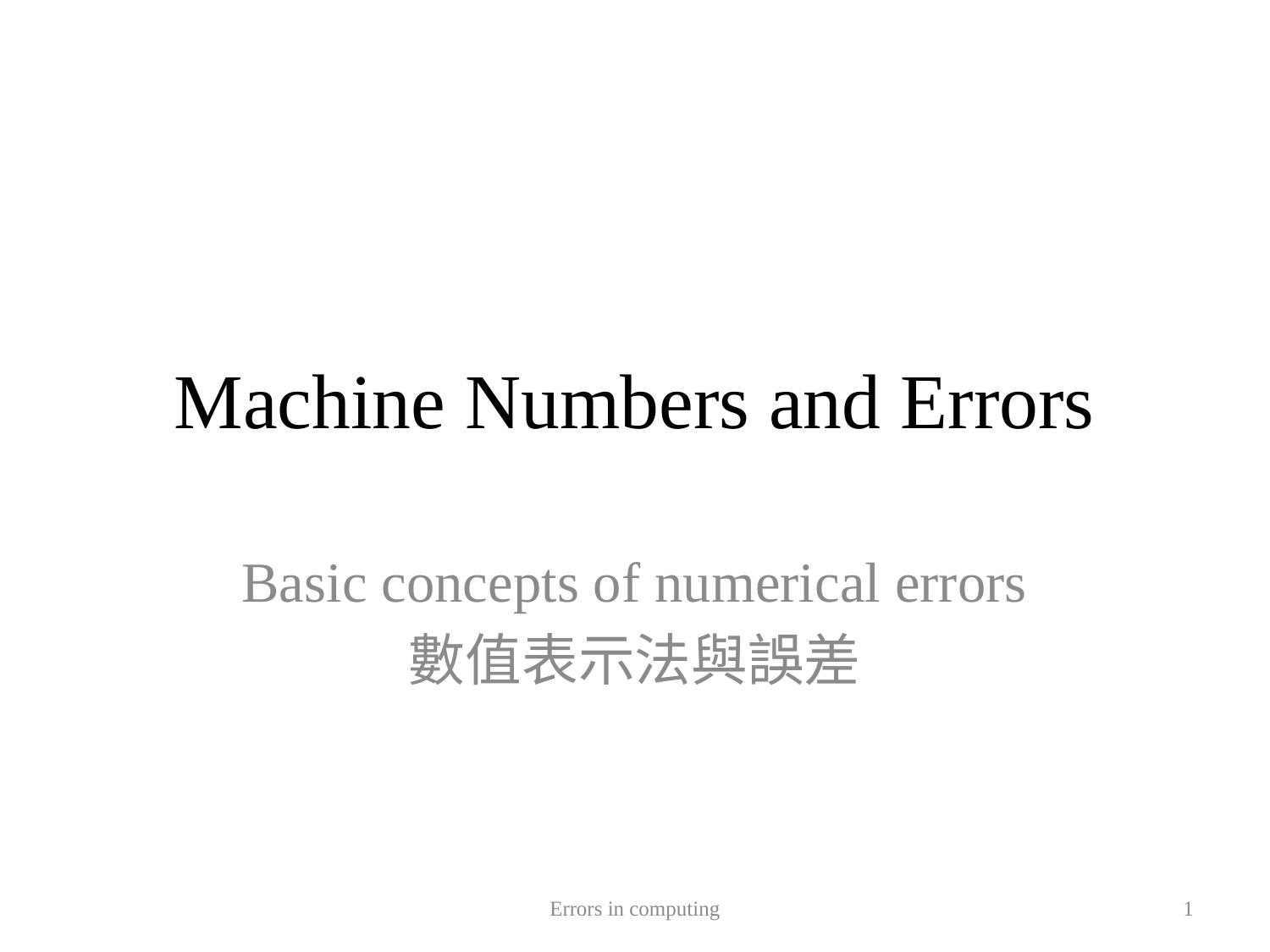

# Machine Numbers and Errors
Basic concepts of numerical errors
數值表示法與誤差
Errors in computing
1